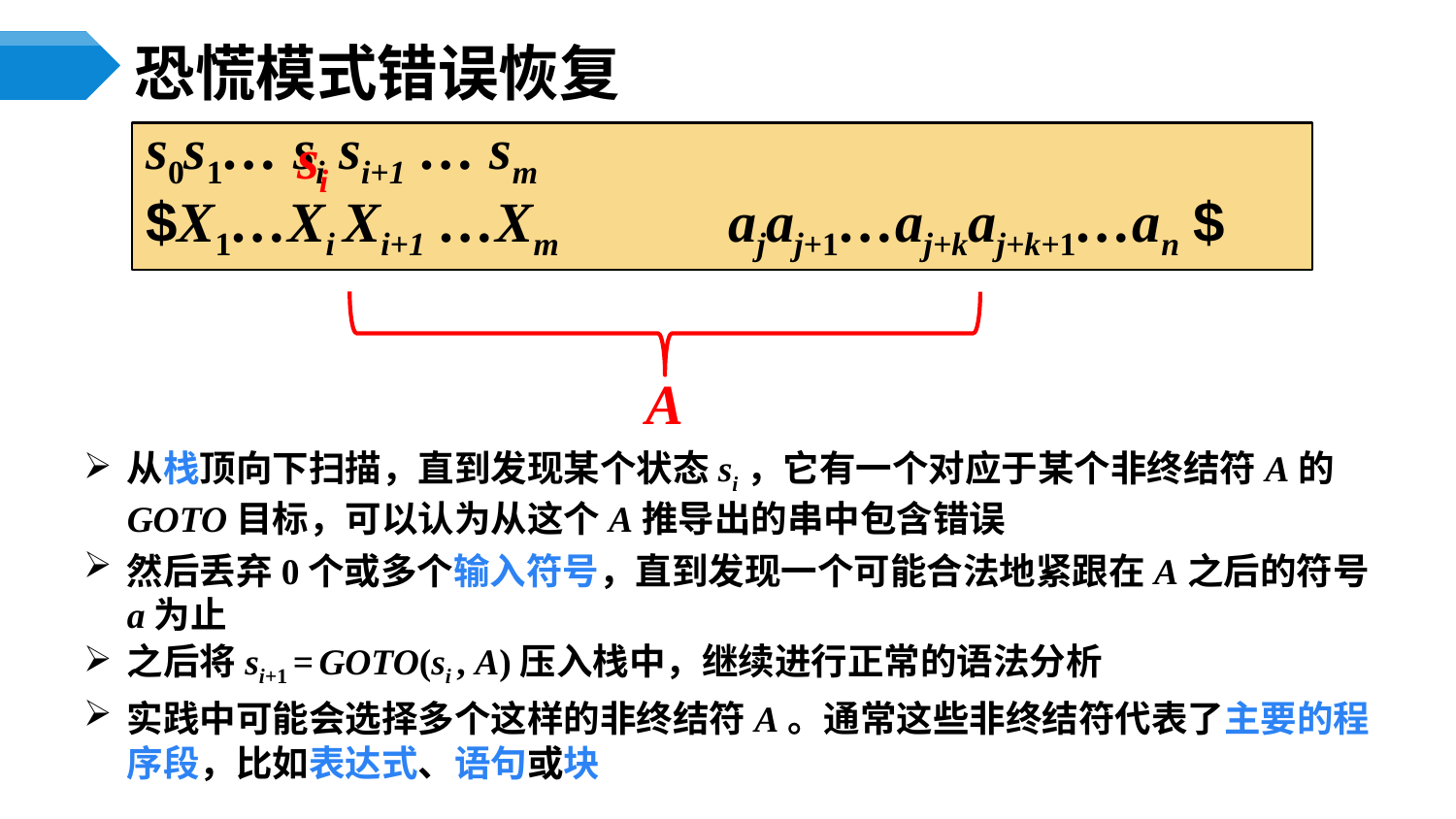

# 恐慌模式错误恢复
si
s0s1… si si+1 … sm
$X1…Xi Xi+1 …Xm		ajaj+1…aj+kaj+k+1…an $

A
从栈顶向下扫描，直到发现某个状态si，它有一个对应于某个非终结符A的GOTO目标，可以认为从这个A推导出的串中包含错误
然后丢弃0个或多个输入符号，直到发现一个可能合法地紧跟在A之后的符号a为止
之后将si+1 = GOTO(si , A)压入栈中，继续进行正常的语法分析
实践中可能会选择多个这样的非终结符A。通常这些非终结符代表了主要的程序段，比如表达式、语句或块